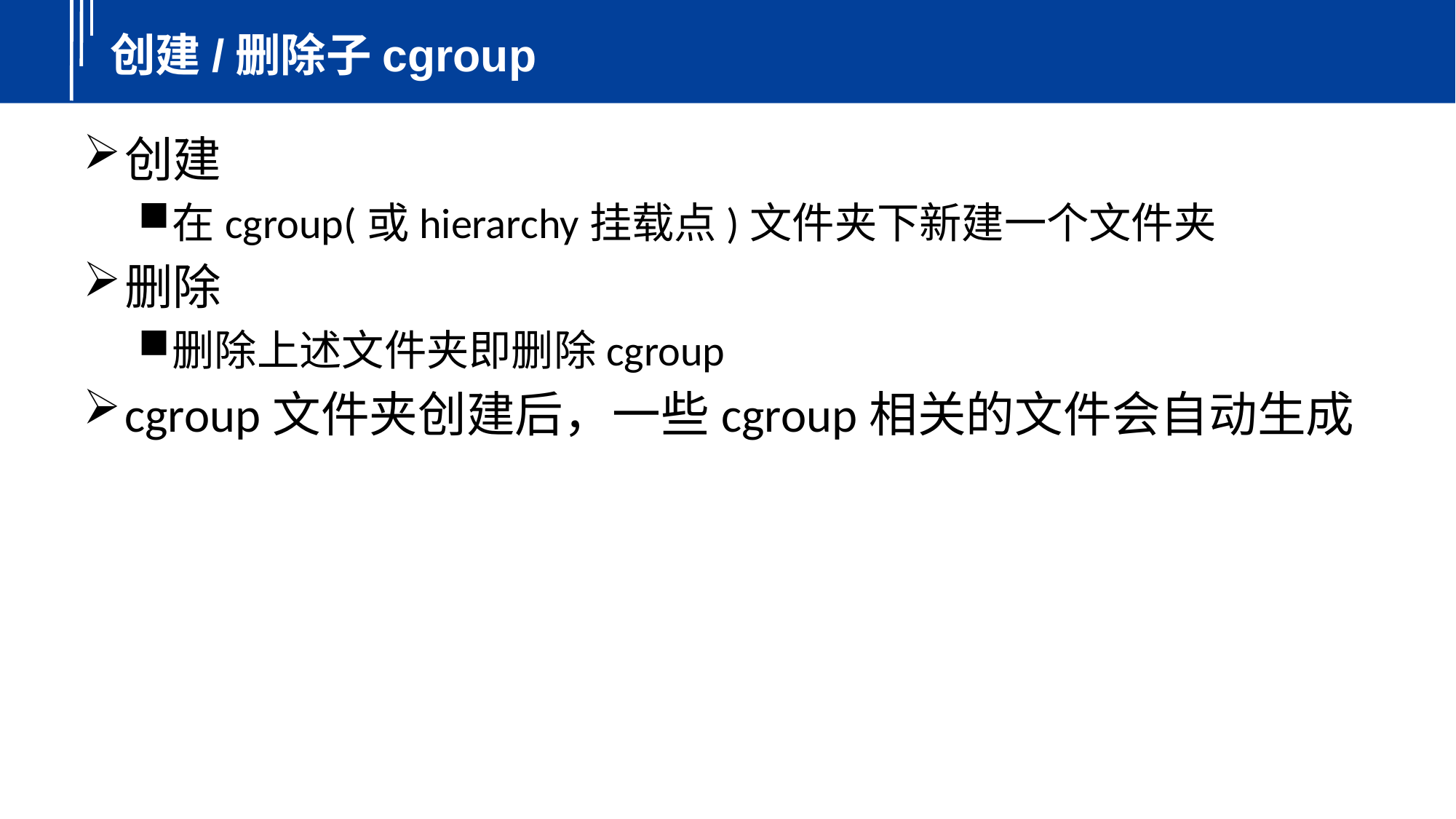

# 创建/删除子cgroup
创建
在cgroup(或hierarchy挂载点)文件夹下新建一个文件夹
删除
删除上述文件夹即删除cgroup
cgroup文件夹创建后，一些cgroup相关的文件会自动生成